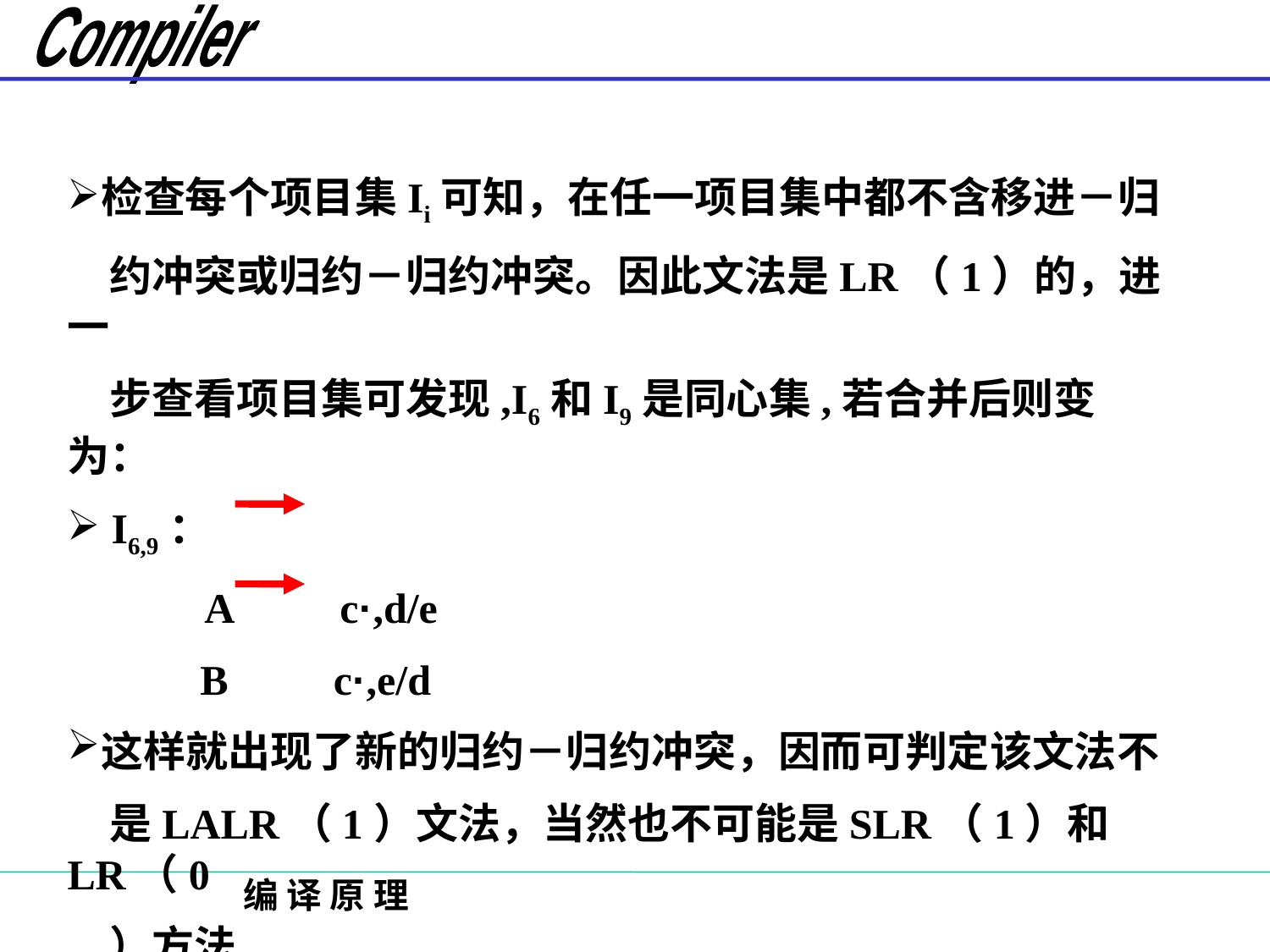

检查每个项目集Ii可知，在任一项目集中都不含移进－归
　约冲突或归约－归约冲突。因此文法是LR（1）的，进一
　步查看项目集可发现,I6和I9是同心集,若合并后则变为：
 I6,9：
　　　A　　c·,d/e
　　    B　　c·,e/d
这样就出现了新的归约－归约冲突，因而可判定该文法不
　是LALR（1）文法，当然也不可能是SLR（1）和LR（0
　）方法